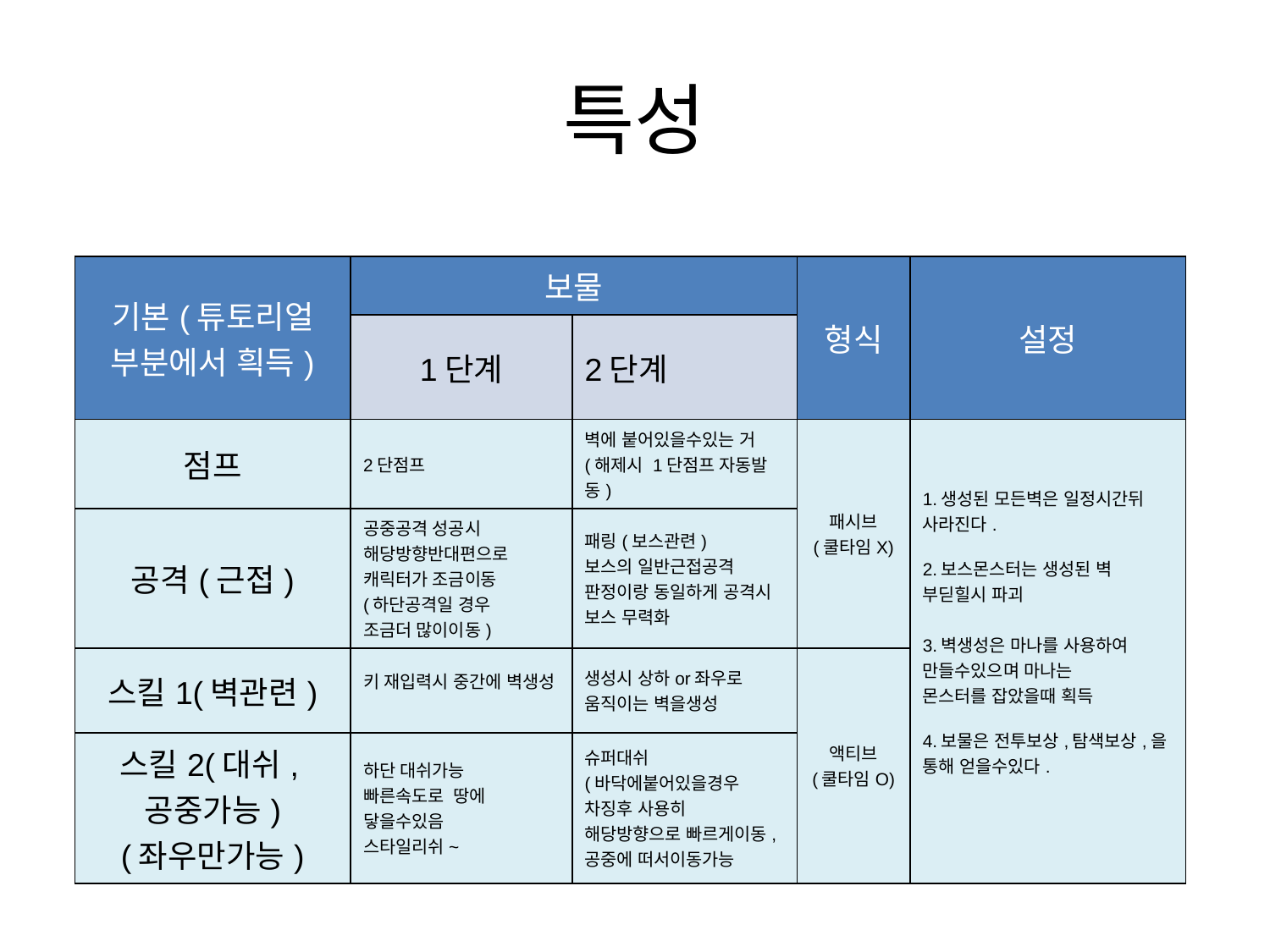

# 특성
| 기본(튜토리얼 부분에서 흭득) | 보물 |  | 형식 | 설정 |
| --- | --- | --- | --- | --- |
|  | 1단계 | 2단계 |  |  |
| 점프 | 2단점프 | 벽에 붙어있을수있는 거(해제시 1단점프 자동발동) | 패시브 (쿨타임X) | 1.생성된 모든벽은 일정시간뒤 사라진다. 2.보스몬스터는 생성된 벽 부딛힐시 파괴 3.벽생성은 마나를 사용하여 만들수있으며 마나는 몬스터를 잡았을때 획득 4.보물은 전투보상,탐색보상,을 통해 얻을수있다. |
| 공격(근접) | 공중공격 성공시 해당방향반대편으로 캐릭터가 조금이동 (하단공격일 경우 조금더 많이이동) | 패링(보스관련) 보스의 일반근접공격 판정이랑 동일하게 공격시 보스 무력화 |  |  |
| 스킬1(벽관련) | 키 재입력시 중간에 벽생성 | 생성시 상하or좌우로 움직이는 벽을생성 | 액티브 (쿨타임O) |  |
| 스킬2(대쉬,공중가능) (좌우만가능) | 하단 대쉬가능 빠른속도로 땅에 닿을수있음 스타일리쉬~ | 슈퍼대쉬 (바닥에붙어있을경우 차징후 사용히 해당방향으로 빠르게이동, 공중에 떠서이동가능 |  |  |